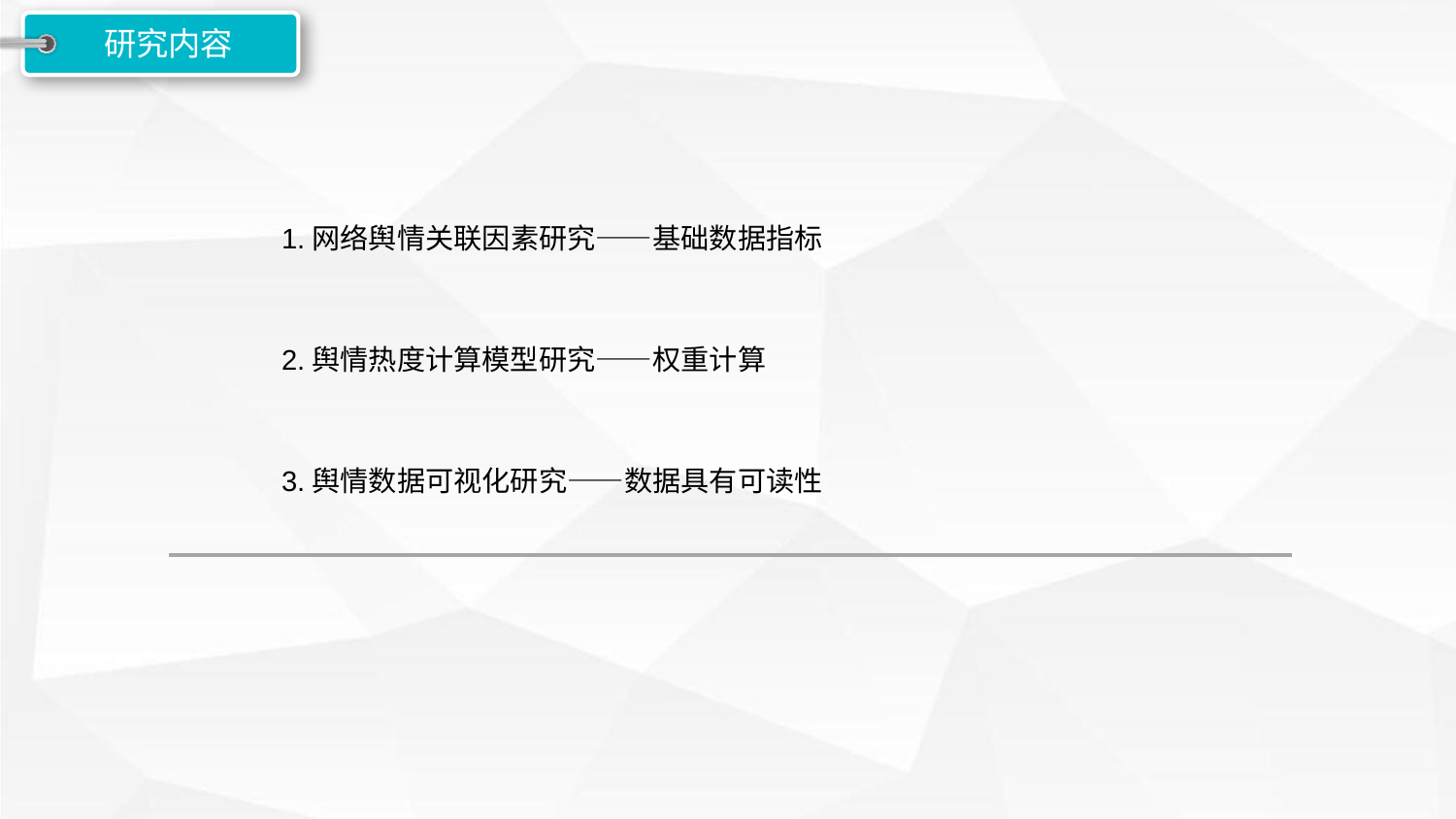

研究内容

1.网络舆情关联因素研究——基础数据指标
2.舆情热度计算模型研究——权重计算
3.舆情数据可视化研究——数据具有可读性